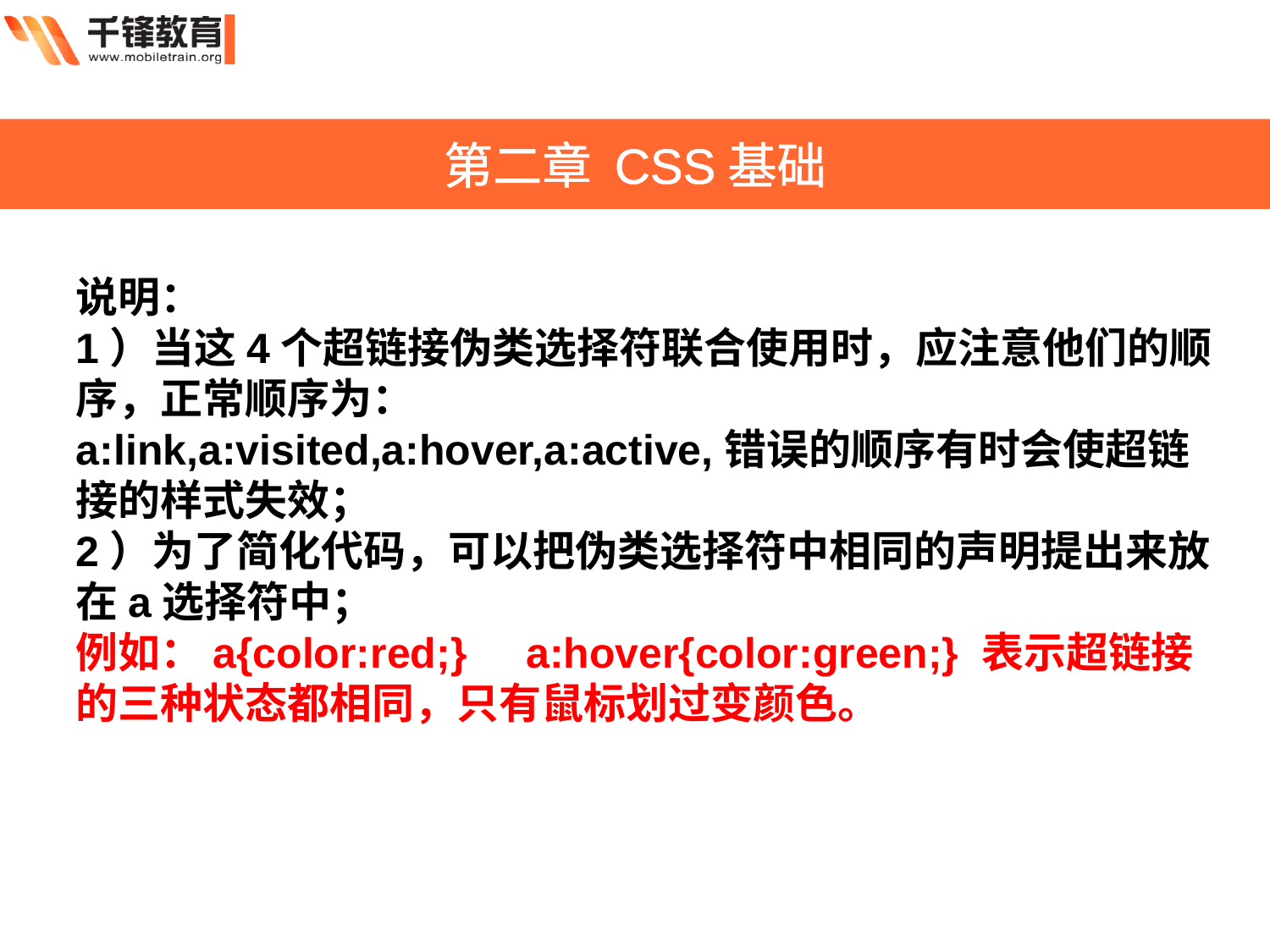

第二章 CSS基础
说明：
1）当这4个超链接伪类选择符联合使用时，应注意他们的顺序，正常顺序为：
a:link,a:visited,a:hover,a:active,错误的顺序有时会使超链接的样式失效；
2）为了简化代码，可以把伪类选择符中相同的声明提出来放在a选择符中；
例如：a{color:red;}     a:hover{color:green;} 表示超链接的三种状态都相同，只有鼠标划过变颜色。